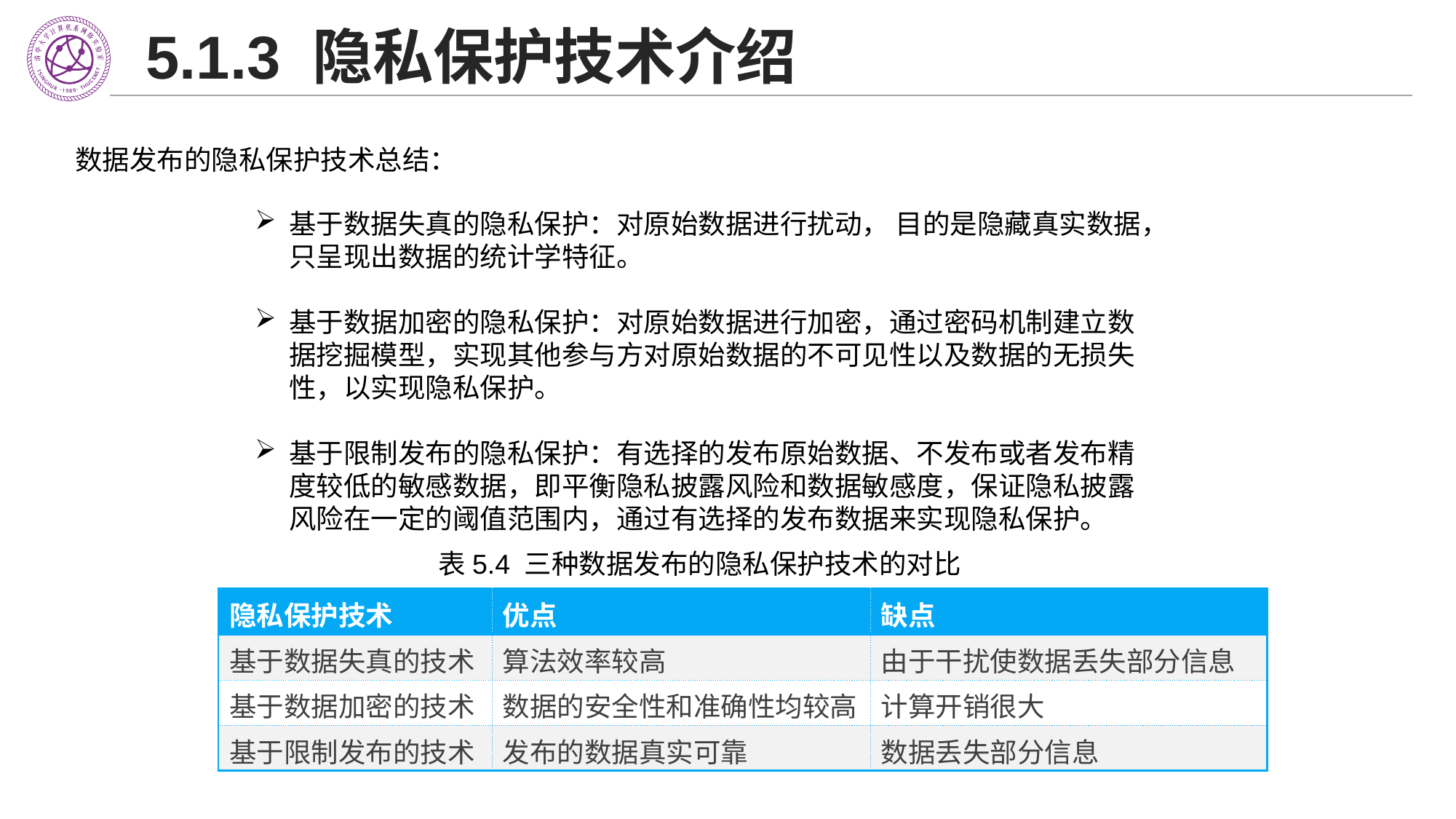

# 5.1.3 隐私保护技术介绍
数据发布的隐私保护技术总结：
基于数据失真的隐私保护：对原始数据进行扰动， 目的是隐藏真实数据，只呈现出数据的统计学特征。

基于数据加密的隐私保护：对原始数据进行加密，通过密码机制建立数据挖掘模型，实现其他参与方对原始数据的不可见性以及数据的无损失性，以实现隐私保护。

基于限制发布的隐私保护：有选择的发布原始数据、不发布或者发布精度较低的敏感数据，即平衡隐私披露风险和数据敏感度，保证隐私披露风险在一定的阈值范围内，通过有选择的发布数据来实现隐私保护。
表5.4 三种数据发布的隐私保护技术的对比
| 隐私保护技术 | 优点 | 缺点 |
| --- | --- | --- |
| 基于数据失真的技术 | 算法效率较高 | 由于干扰使数据丢失部分信息 |
| 基于数据加密的技术 | 数据的安全性和准确性均较高 | 计算开销很大 |
| 基于限制发布的技术 | 发布的数据真实可靠 | 数据丢失部分信息 |